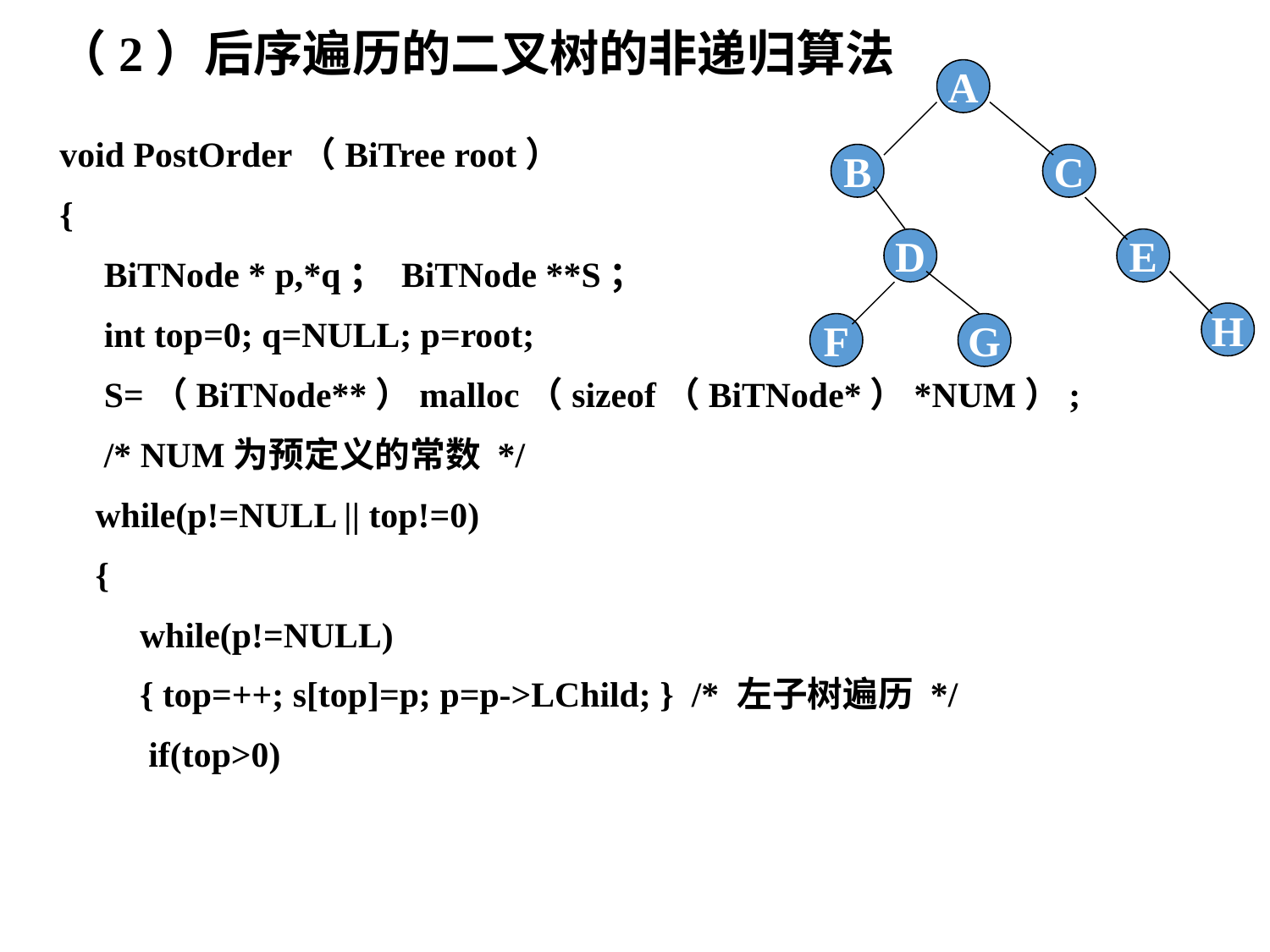

（2）后序遍历的二叉树的非递归算法
A

B
C

D
E

H
F
G
void PostOrder（BiTree root）
{
     BiTNode * p,*q； BiTNode **S；
     int top=0; q=NULL; p=root;
     S=（BiTNode**）malloc（sizeof（BiTNode*）*NUM）;
     /* NUM为预定义的常数 */
    while(p!=NULL || top!=0)
    {
         while(p!=NULL)
         { top=++; s[top]=p; p=p->LChild; }  /* 左子树遍历 */
          if(top>0)